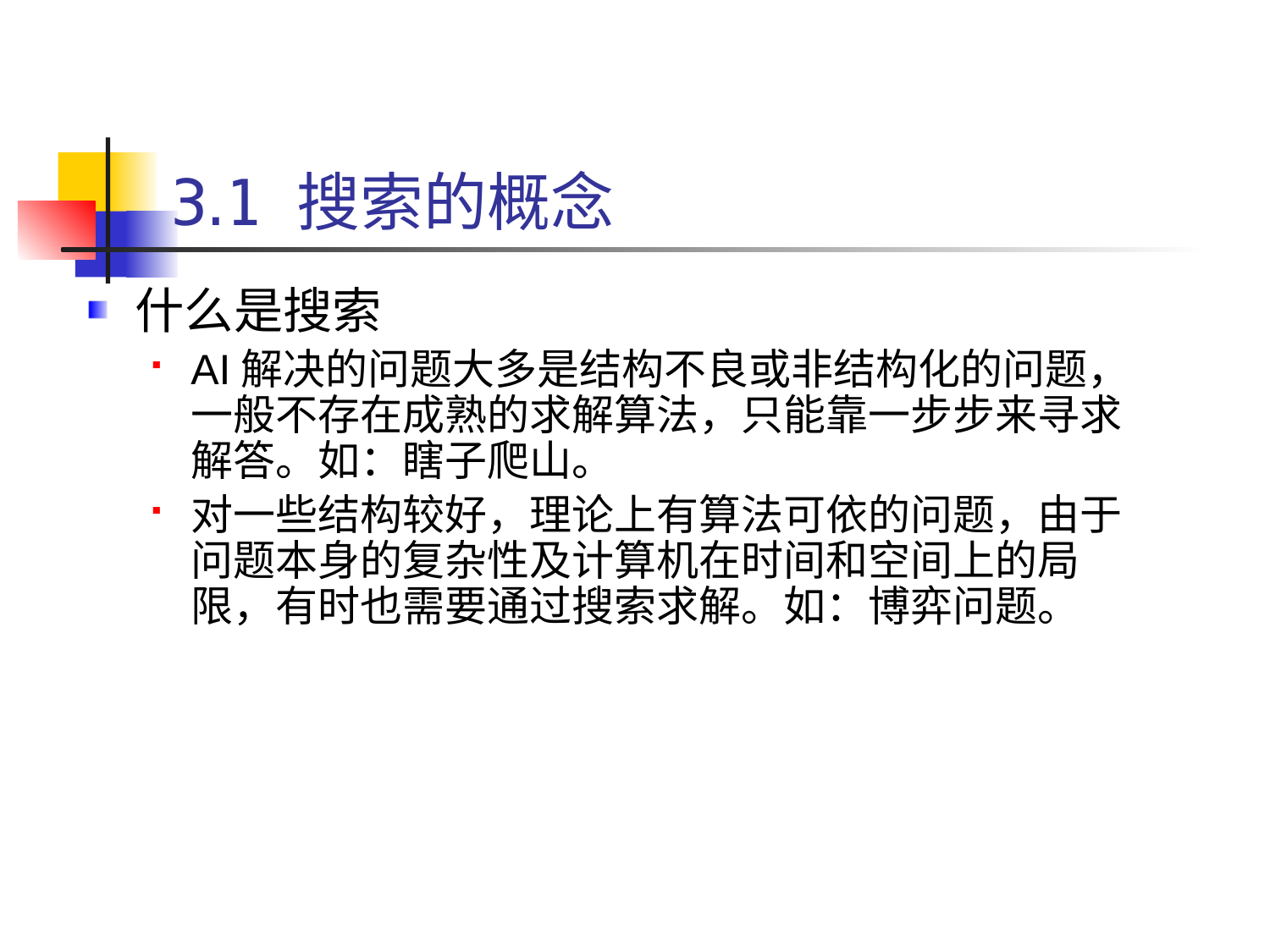

# 3.1 搜索的概念
什么是搜索
AI解决的问题大多是结构不良或非结构化的问题，一般不存在成熟的求解算法，只能靠一步步来寻求解答。如：瞎子爬山。
对一些结构较好，理论上有算法可依的问题，由于问题本身的复杂性及计算机在时间和空间上的局限，有时也需要通过搜索求解。如：博弈问题。